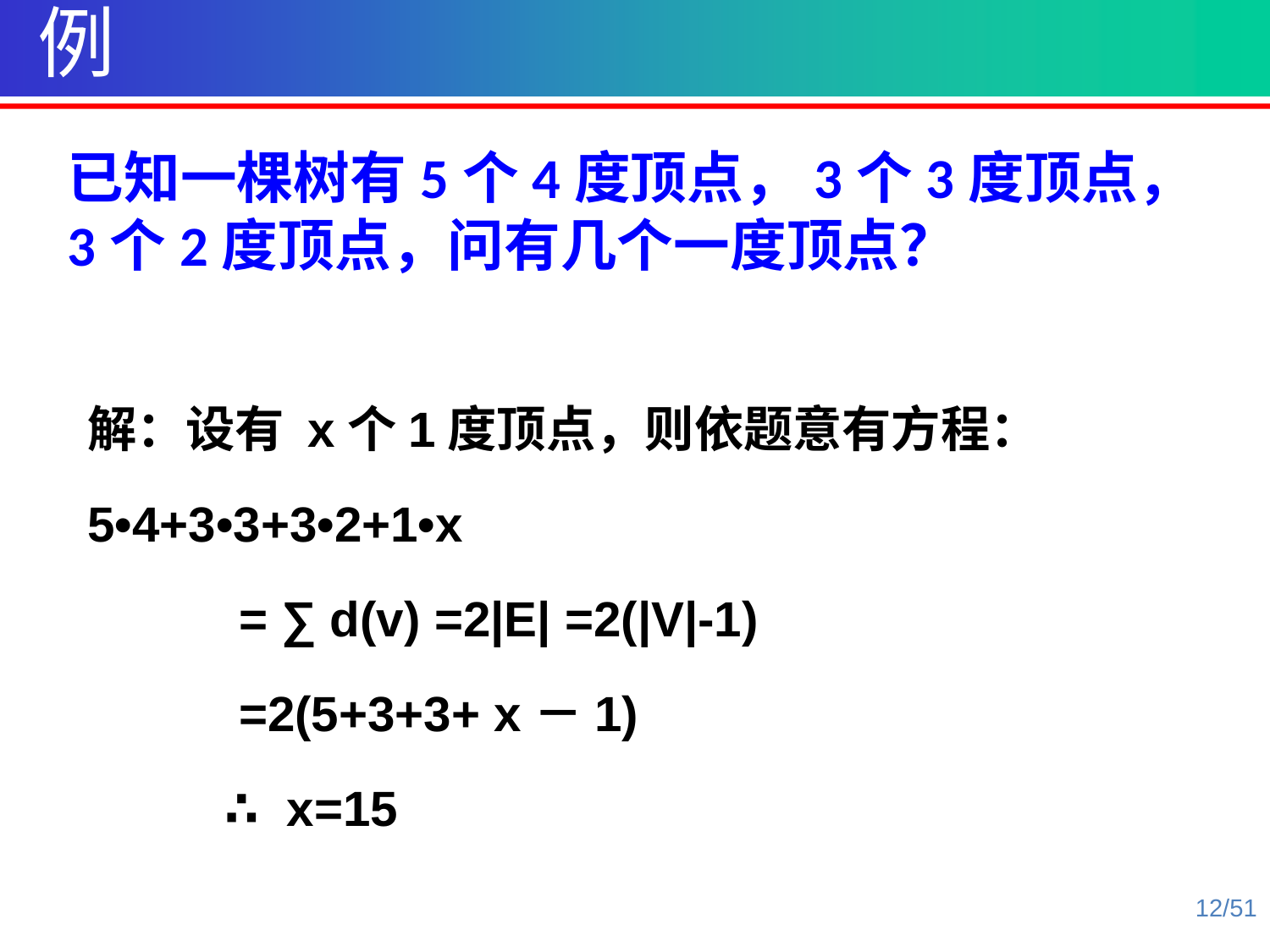

例
已知一棵树有5个4度顶点，3个3度顶点，3个2度顶点，问有几个一度顶点？
解：设有 x个1度顶点，则依题意有方程：	5•4+3•3+3•2+1•x
           = ∑ d(v) =2|E| =2(|V|-1)
           =2(5+3+3+ x－1)
          ∴  x=15
12/51